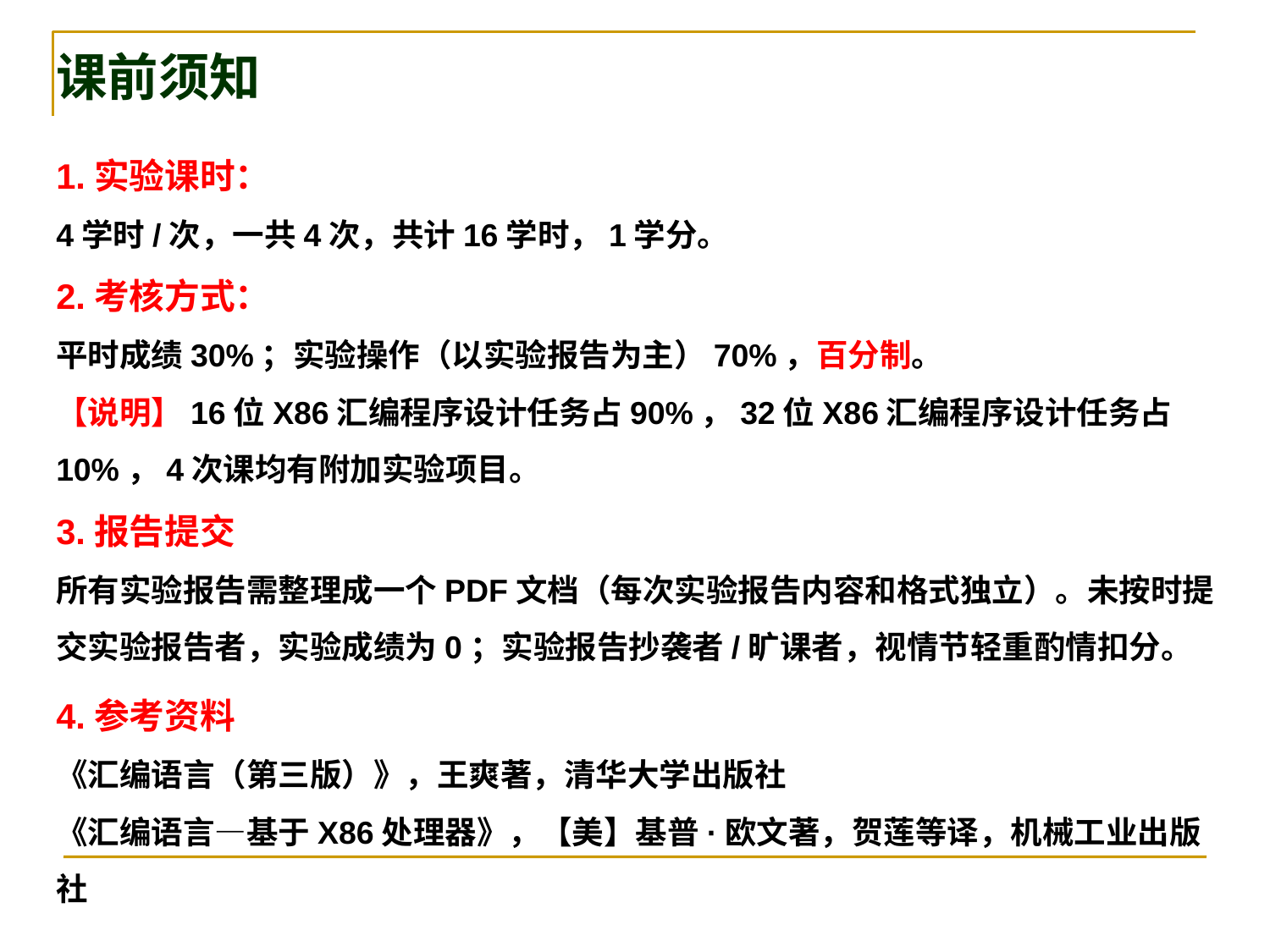

# 课前须知
1.实验课时：
4学时/次，一共4次，共计16学时，1学分。
2.考核方式：
平时成绩30%；实验操作（以实验报告为主）70%，百分制。
【说明】16位X86汇编程序设计任务占90%，32位X86汇编程序设计任务占10%，4次课均有附加实验项目。
3.报告提交
所有实验报告需整理成一个PDF文档（每次实验报告内容和格式独立）。未按时提交实验报告者，实验成绩为0；实验报告抄袭者/旷课者，视情节轻重酌情扣分。
4.参考资料
《汇编语言（第三版）》，王爽著，清华大学出版社
《汇编语言—基于X86处理器》，【美】基普·欧文著，贺莲等译，机械工业出版社